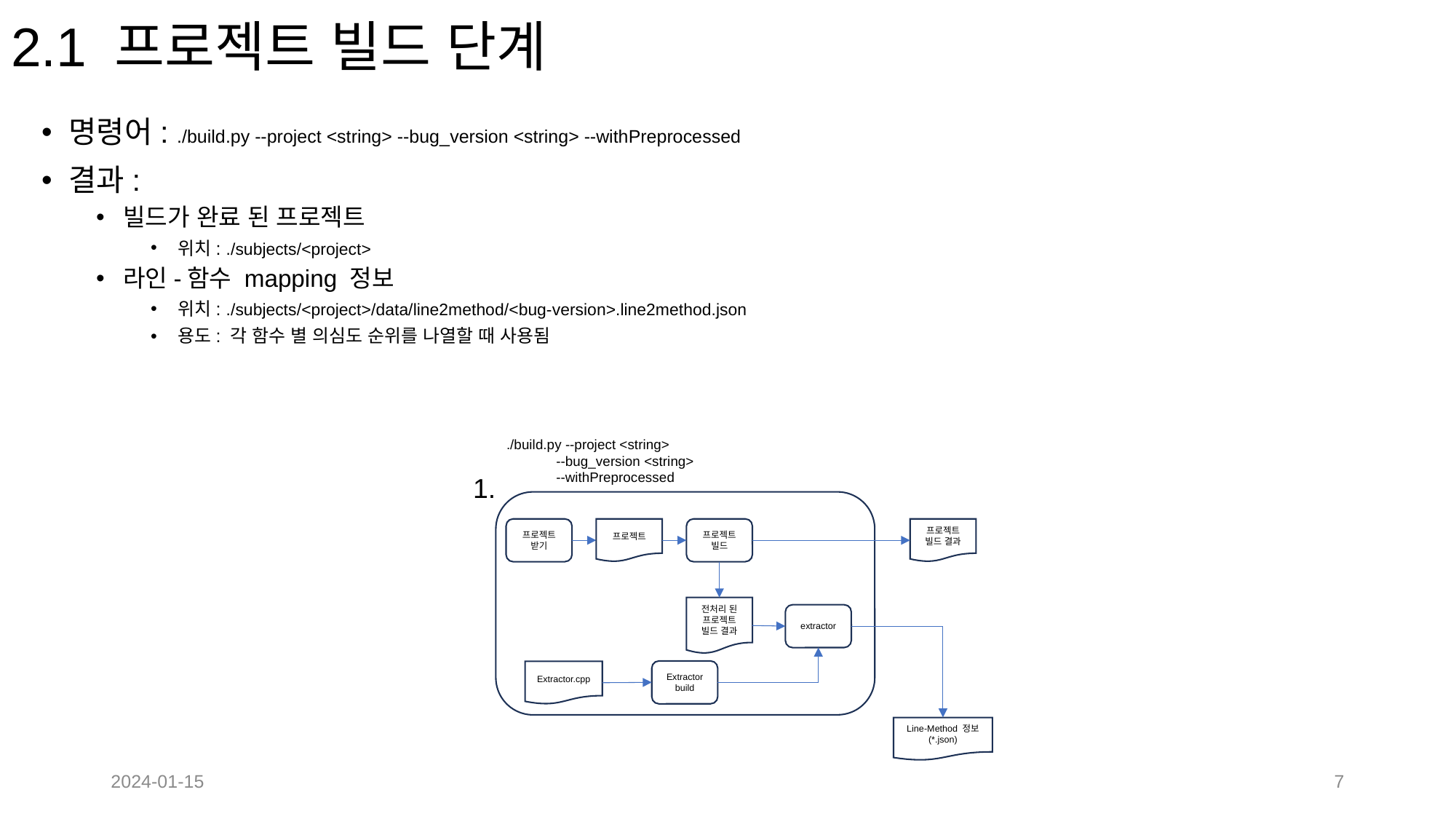

# 2.1 프로젝트 빌드 단계
명령어: ./build.py --project <string> --bug_version <string> --withPreprocessed
결과:
빌드가 완료 된 프로젝트
위치: ./subjects/<project>
라인-함수 mapping 정보
위치: ./subjects/<project>/data/line2method/<bug-version>.line2method.json
용도: 각 함수 별 의심도 순위를 나열할 때 사용됨
./build.py --project <string>
             --bug_version <string>
             --withPreprocessed
1.

프로젝트 받기
프로젝트
프로젝트 빌드
프로젝트
빌드 결과
전처리 된
프로젝트
빌드 결과
extractor
Extractor build
Extractor.cpp
Line-Method 정보
(*.json)
2024-01-15
7